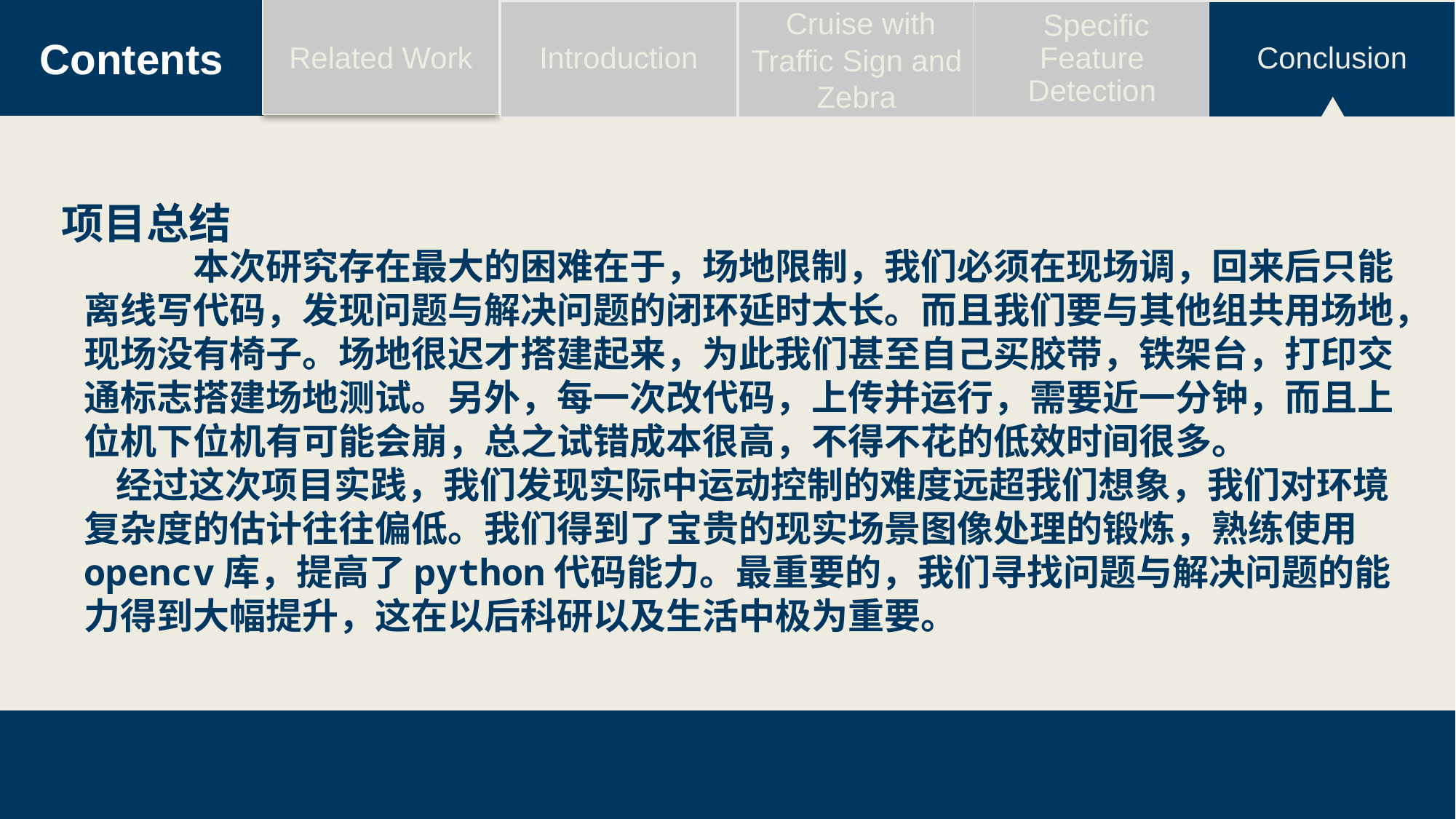

Related Work
Introduction
 Cruise with Traffic Sign and Zebra
 Specific Feature Detection
Conclusion
Contents

	本次研究存在最大的困难在于，场地限制，我们必须在现场调，回来后只能离线写代码，发现问题与解决问题的闭环延时太长。而且我们要与其他组共用场地，现场没有椅子。场地很迟才搭建起来，为此我们甚至自己买胶带，铁架台，打印交通标志搭建场地测试。另外，每一次改代码，上传并运行，需要近一分钟，而且上位机下位机有可能会崩，总之试错成本很高，不得不花的低效时间很多。
经过这次项目实践，我们发现实际中运动控制的难度远超我们想象，我们对环境复杂度的估计往往偏低。我们得到了宝贵的现实场景图像处理的锻炼，熟练使用opencv库，提高了python代码能力。最重要的，我们寻找问题与解决问题的能力得到大幅提升，这在以后科研以及生活中极为重要。

项目总结

20